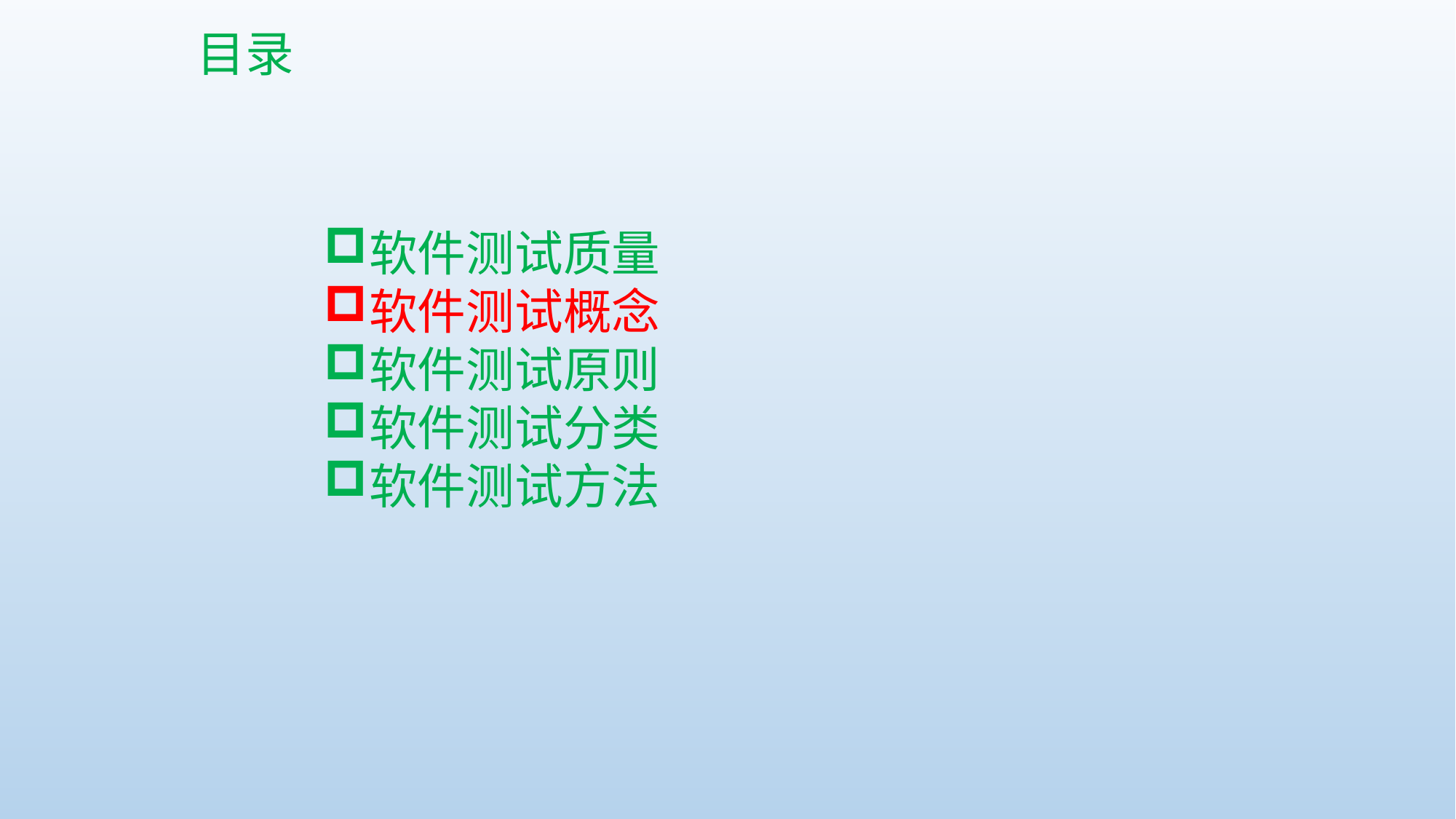

目录
软件测试质量
软件测试概念
软件测试原则
软件测试分类
软件测试方法